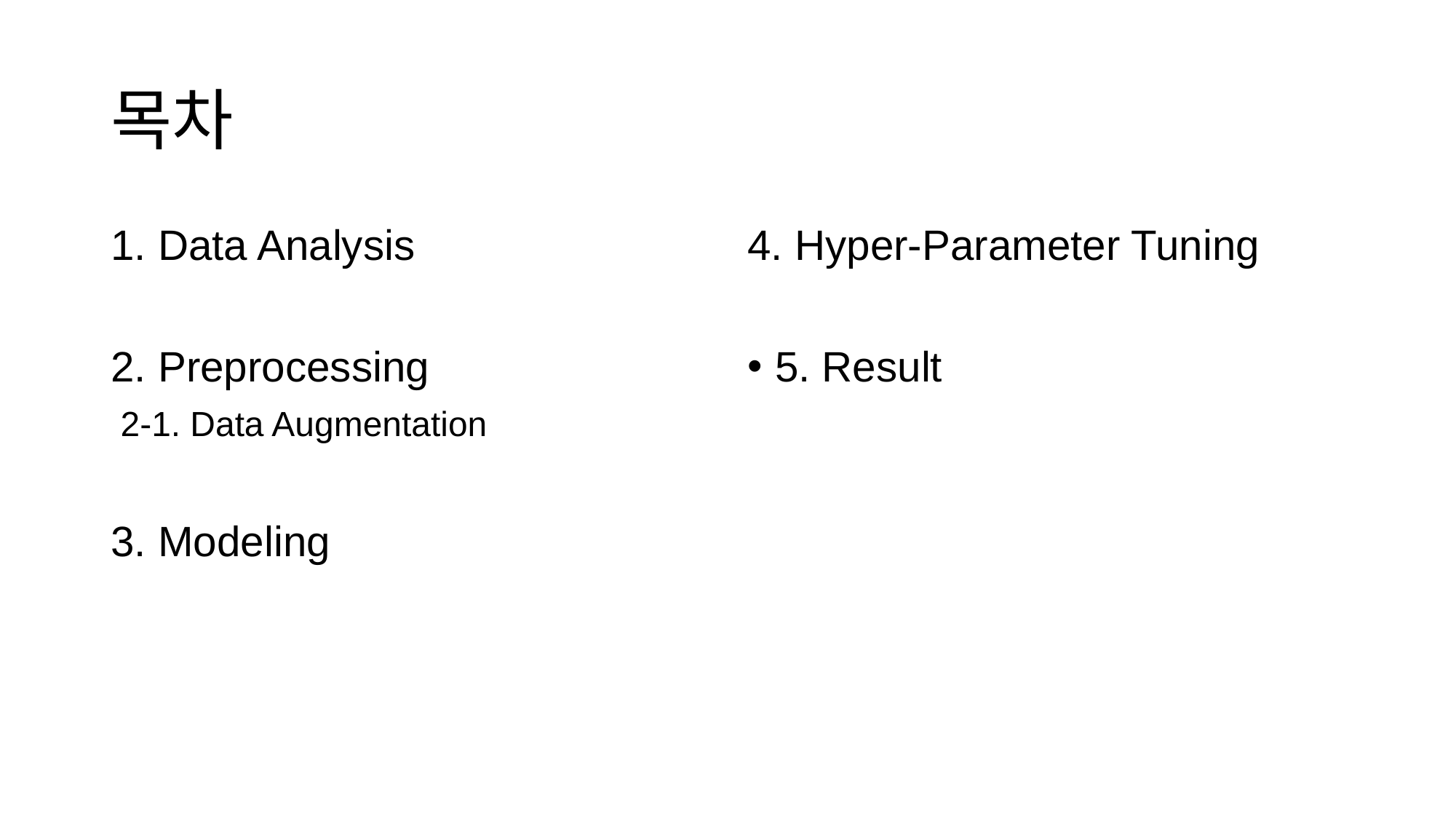

# 목차
1. Data Analysis

2. Preprocessing
 2-1. Data Augmentation

3. Modeling

4. Hyper-Parameter Tuning

5. Result